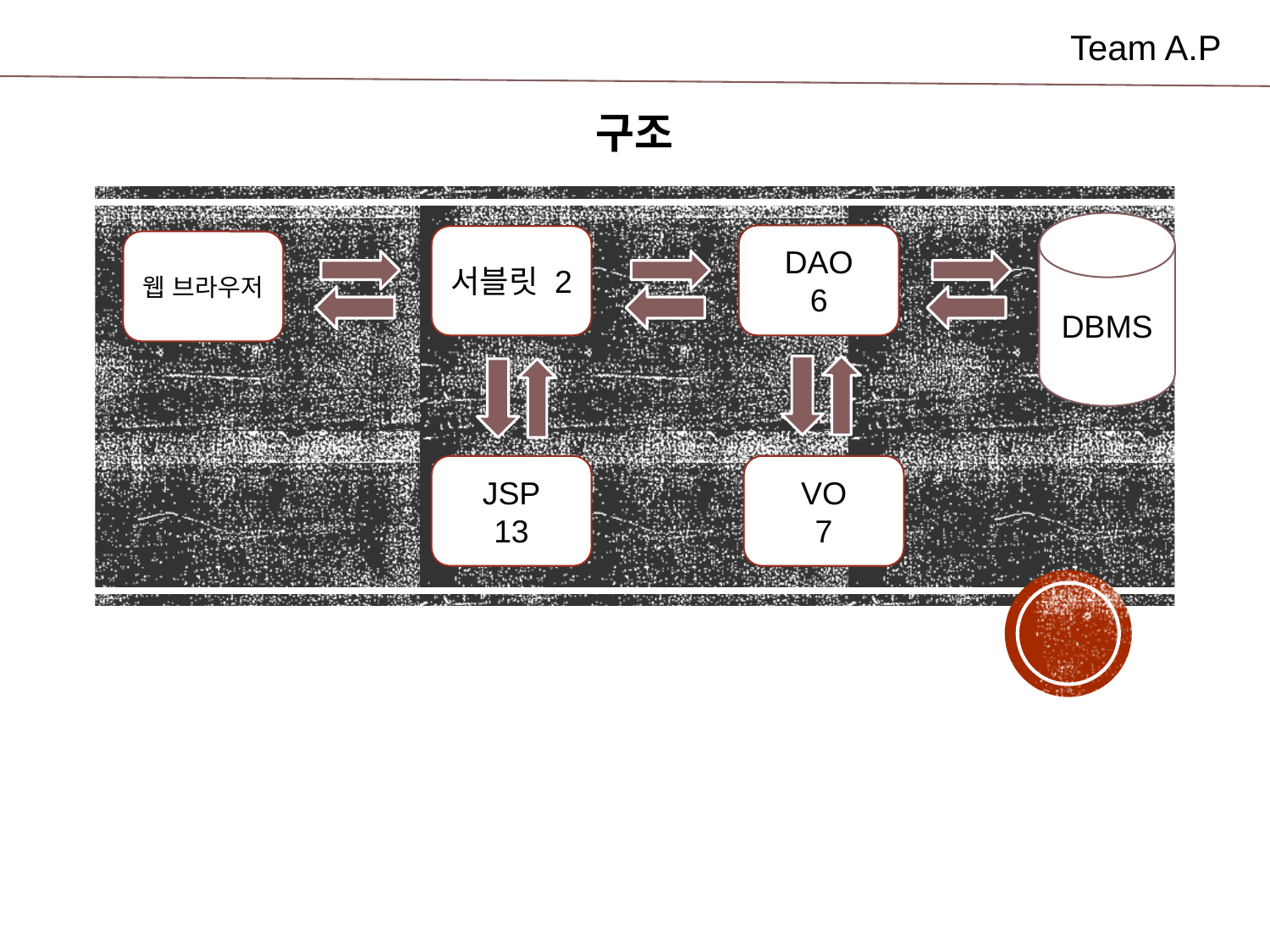

Team A.P
구조
DBMS
DAO
6
서블릿 2

웹 브라우저

JSP
13
VO
7